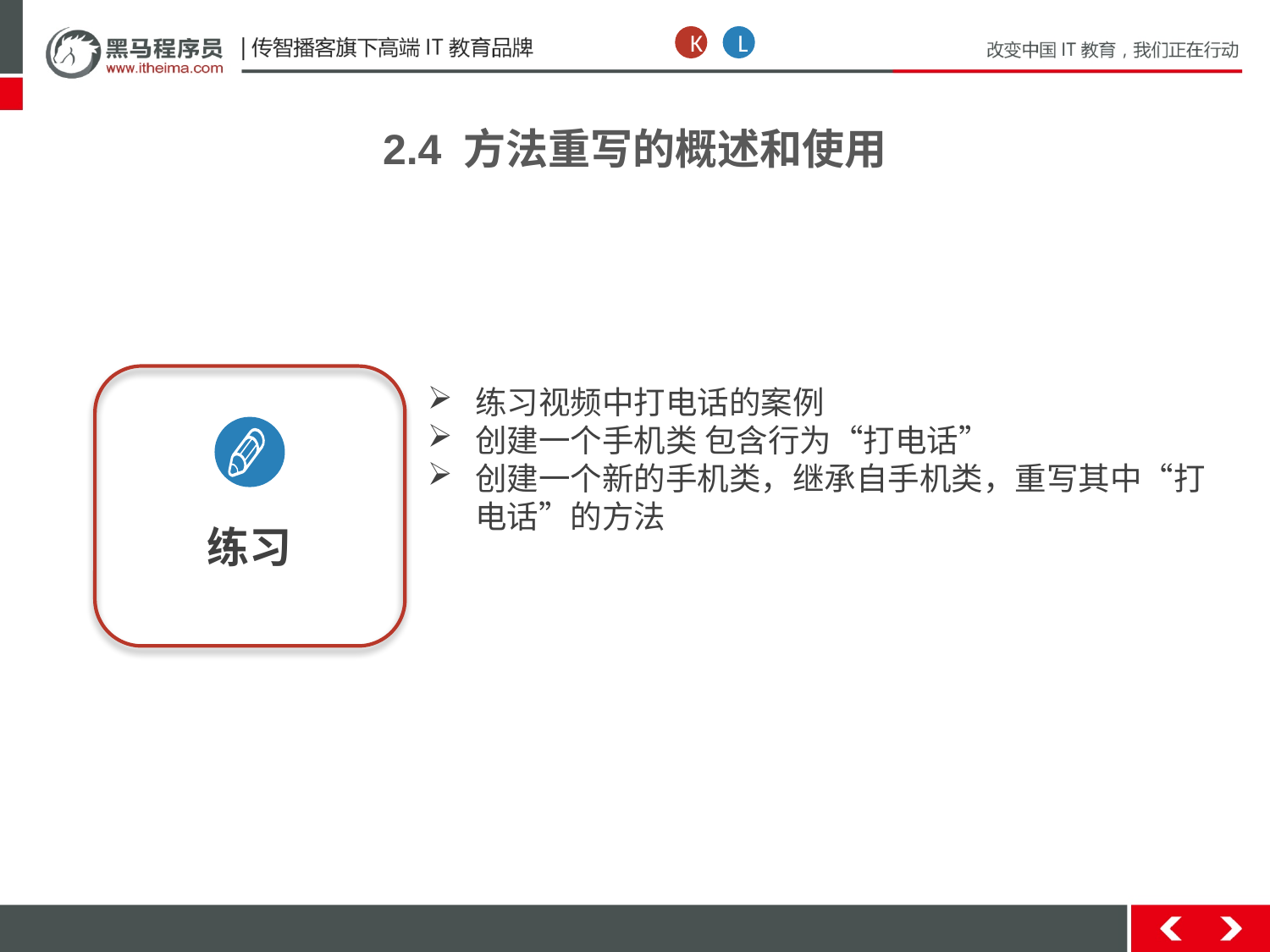

K
L
2.4 方法重写的概述和使用

练习
练习视频中打电话的案例
创建一个手机类 包含行为“打电话”
创建一个新的手机类，继承自手机类，重写其中“打电话”的方法